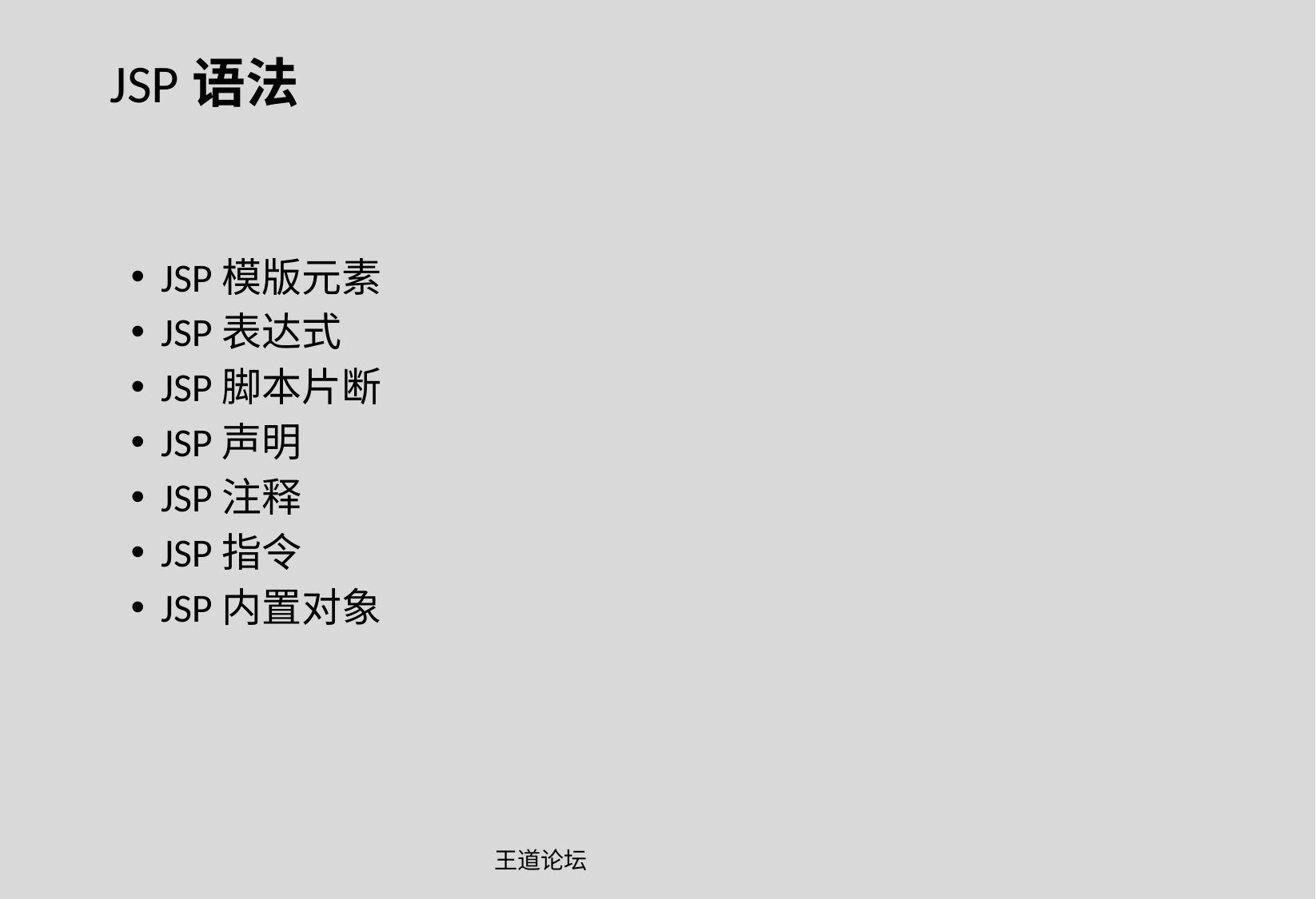

JSP语法
JSP模版元素
JSP表达式
JSP脚本片断
JSP声明
JSP注释
JSP指令
JSP内置对象
王道论坛